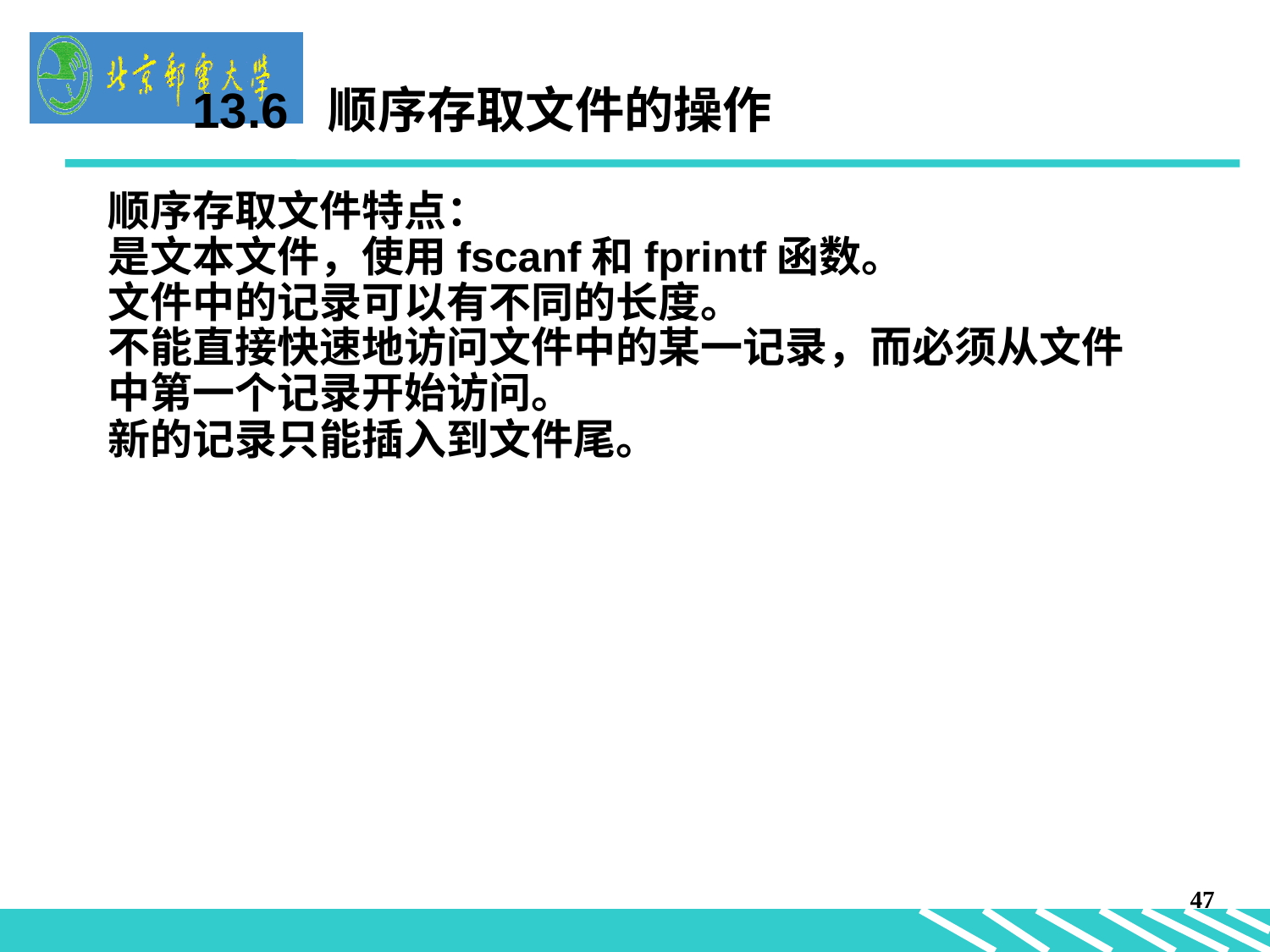

顺序存取文件特点：
是文本文件，使用fscanf和fprintf函数。
文件中的记录可以有不同的长度。
不能直接快速地访问文件中的某一记录，而必须从文件中第一个记录开始访问。
新的记录只能插入到文件尾。
13.6  顺序存取文件的操作
47